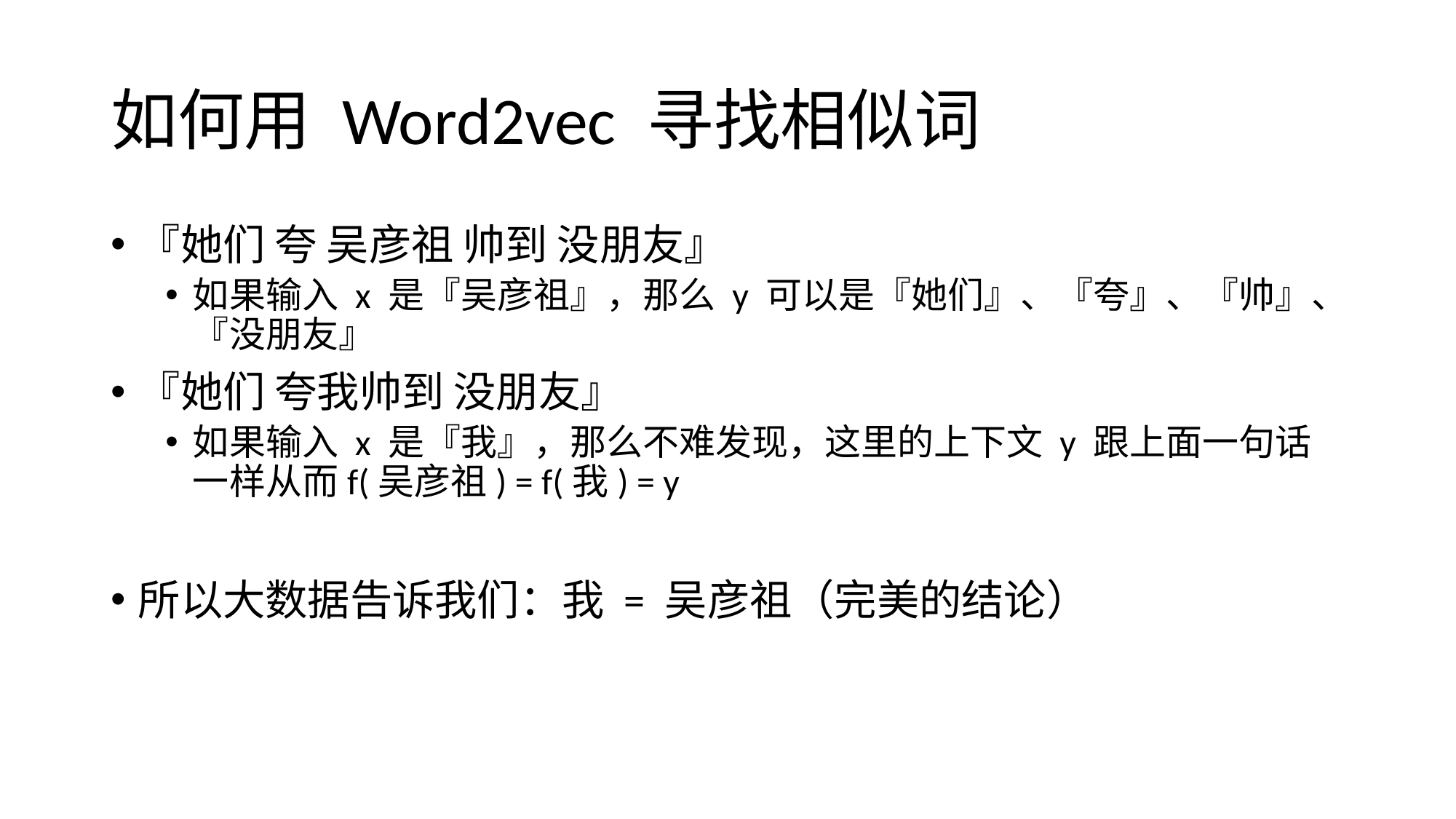

# 如何用 Word2vec 寻找相似词
『她们 夸 吴彦祖 帅到 没朋友』
如果输入 x 是『吴彦祖』，那么 y 可以是『她们』、『夸』、『帅』、『没朋友』
『她们 夸我帅到 没朋友』
如果输入 x 是『我』，那么不难发现，这里的上下文 y 跟上面一句话一样从而f(吴彦祖) = f(我) = y

所以大数据告诉我们：我 = 吴彦祖（完美的结论）